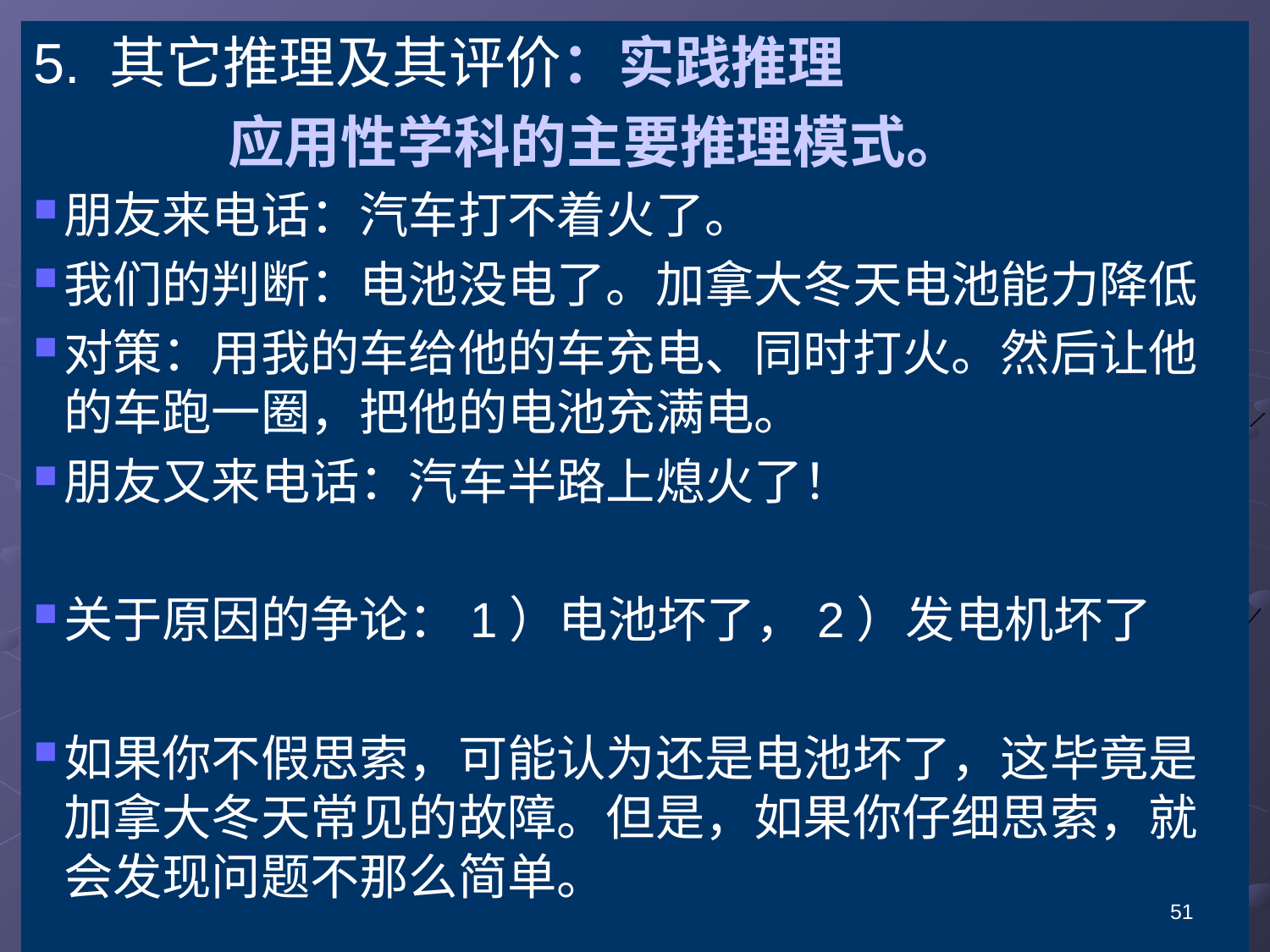

5. 其它推理及其评价：实践推理
              应用性学科的主要推理模式。
朋友来电话：汽车打不着火了。
我们的判断：电池没电了。加拿大冬天电池能力降低
对策：用我的车给他的车充电、同时打火。然后让他的车跑一圈，把他的电池充满电。
朋友又来电话：汽车半路上熄火了！

关于原因的争论：1）电池坏了，2）发电机坏了

如果你不假思索，可能认为还是电池坏了，这毕竟是加拿大冬天常见的故障。但是，如果你仔细思索，就会发现问题不那么简单。
51